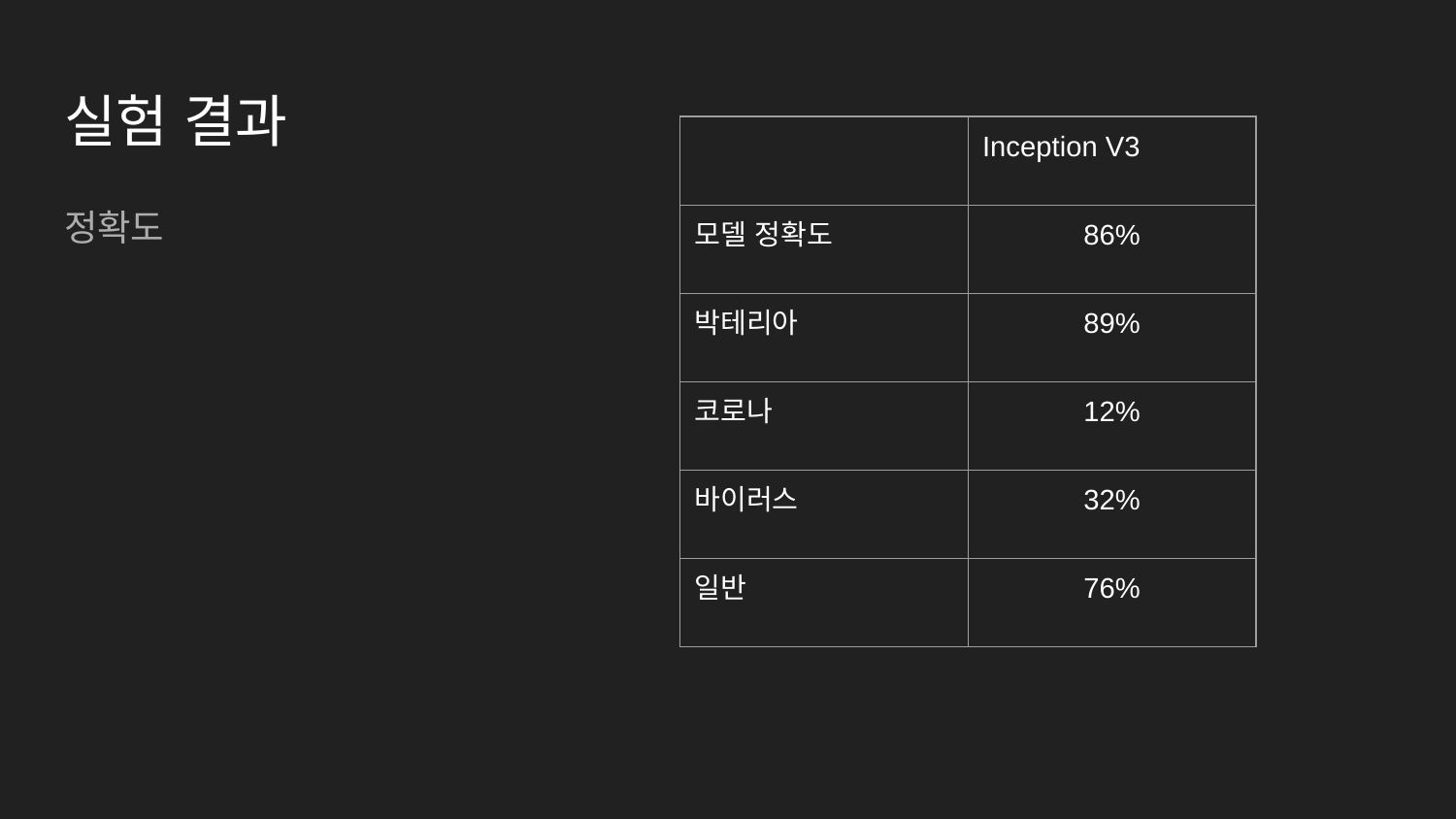

# 실험 결과
|  | Inception V3 |
| --- | --- |
| 모델 정확도 | 86% |
| 박테리아 | 89% |
| 코로나 | 12% |
| 바이러스 | 32% |
| 일반 | 76% |
정확도